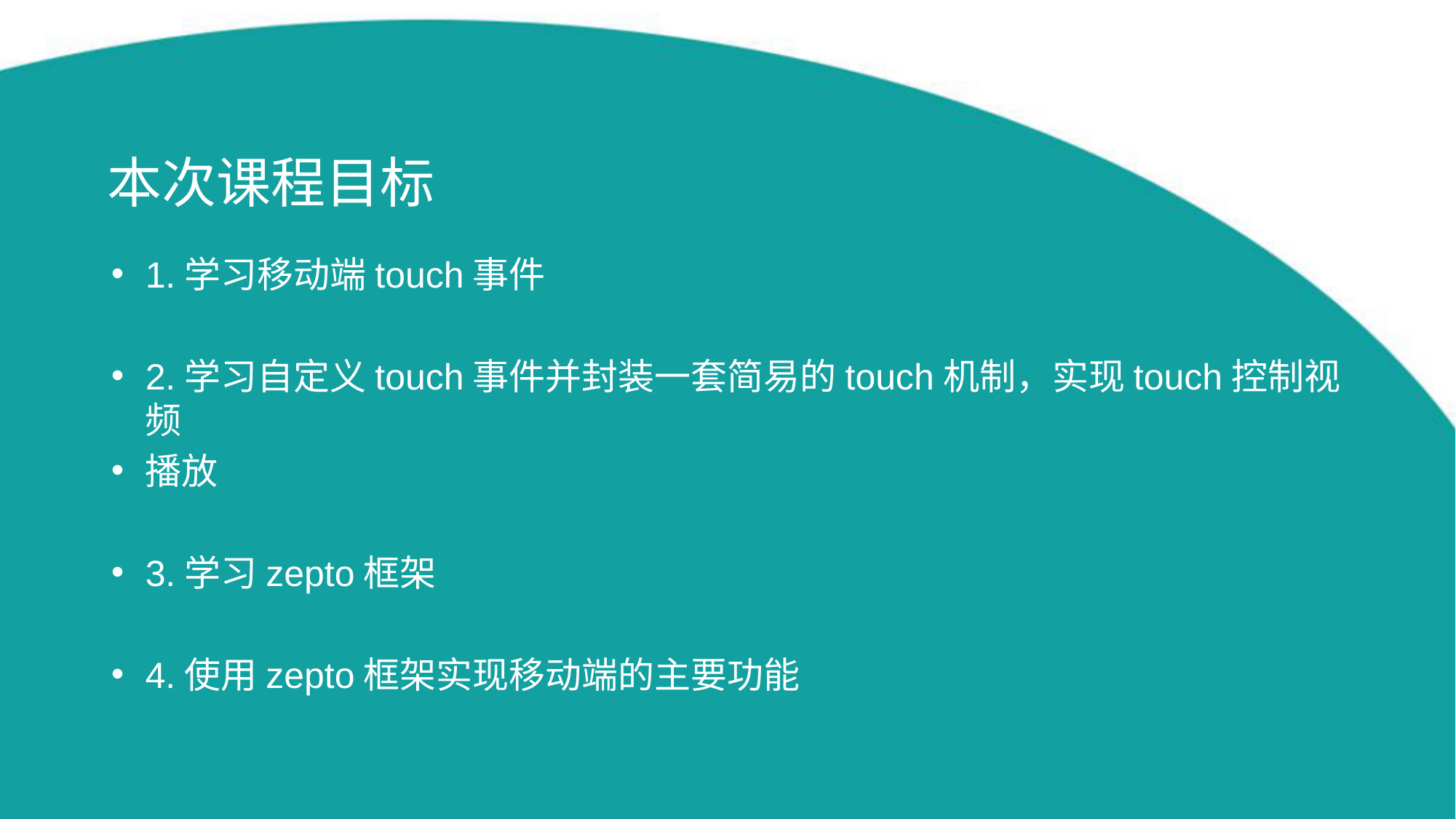

# 本次课程目标
1.学习移动端touch事件

2.学习自定义touch事件并封装一套简易的touch机制，实现touch控制视频
播放

3.学习zepto框架

4.使用zepto框架实现移动端的主要功能